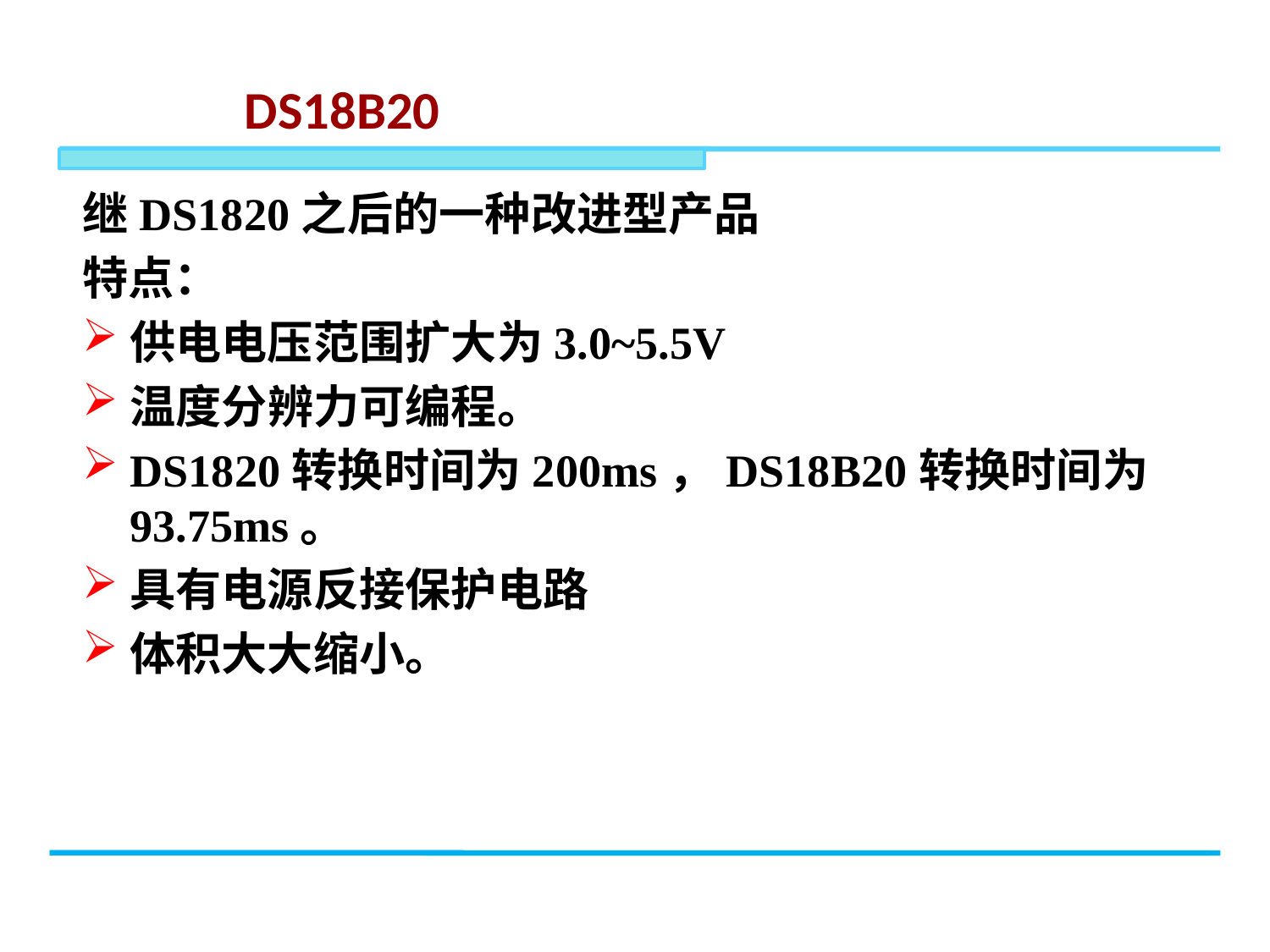

# DS18B20
继DS1820之后的一种改进型产品
特点：
供电电压范围扩大为3.0~5.5V
温度分辨力可编程。
DS1820转换时间为200ms，DS18B20转换时间为93.75ms。
具有电源反接保护电路
体积大大缩小。